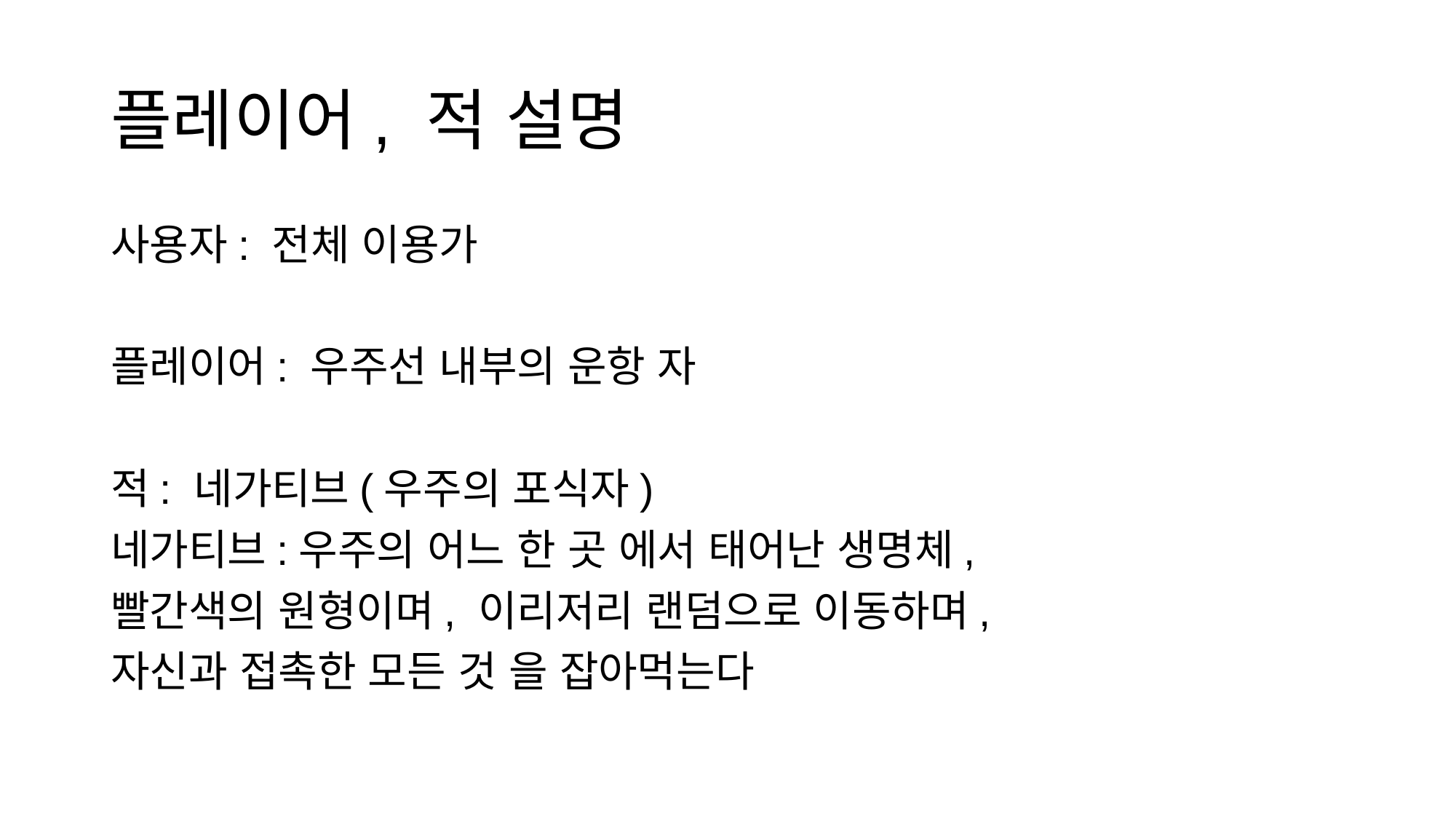

# 플레이어, 적 설명
사용자: 전체 이용가

플레이어: 우주선 내부의 운항 자

적: 네가티브(우주의 포식자)
네가티브:우주의 어느 한 곳 에서 태어난 생명체,
빨간색의 원형이며, 이리저리 랜덤으로 이동하며,
자신과 접촉한 모든 것 을 잡아먹는다